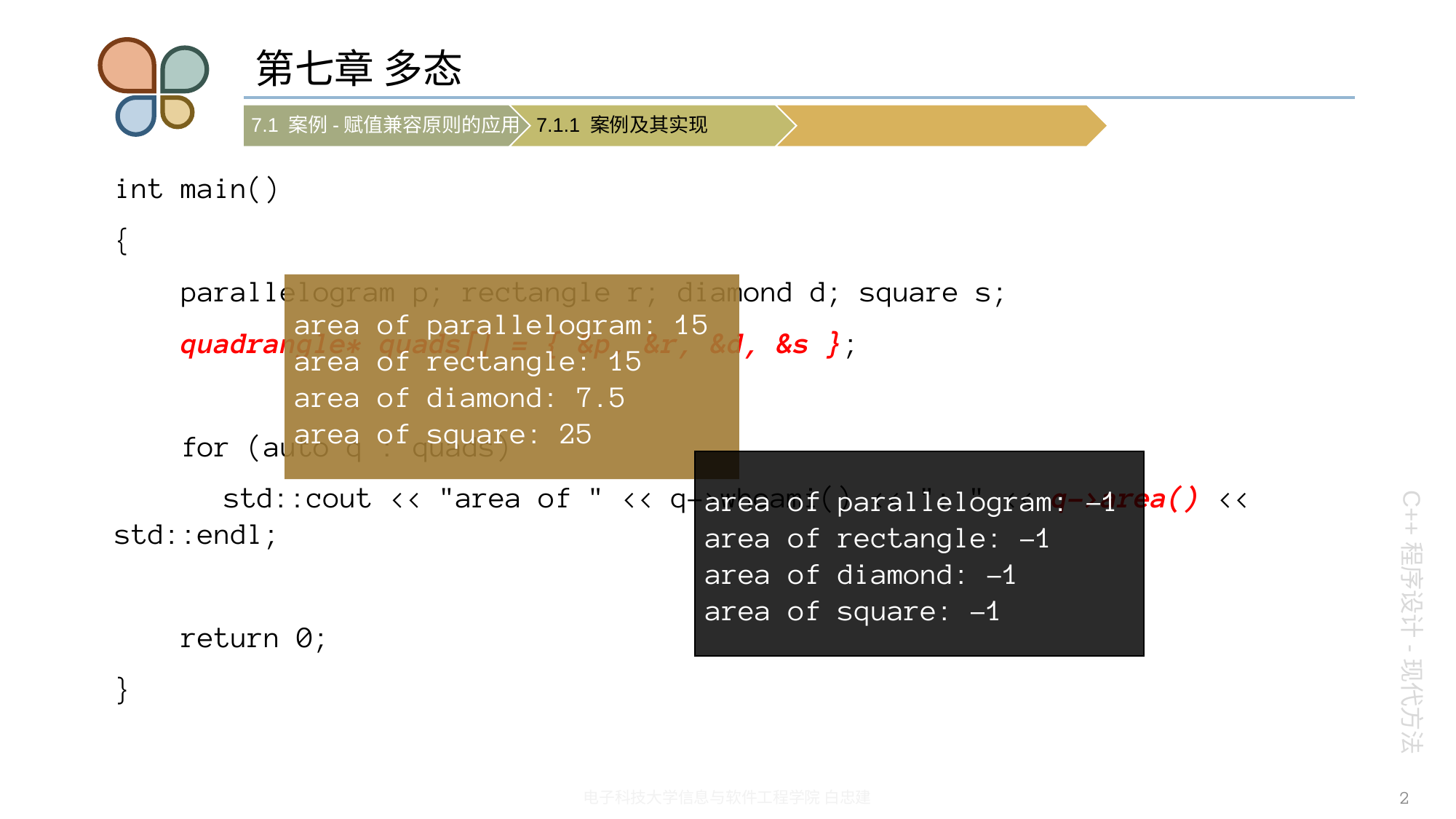

# 第七章 多态
7.1 案例-赋值兼容原则的应用
7.1.1 案例及其实现

int main()
{
    parallelogram p; rectangle r; diamond d; square s;
    quadrangle* quads[] = { &p, &r, &d, &s };

    for (auto q : quads)
	std::cout << "area of " << q->whoami() << ": " << q->area() << std::endl;

    return 0;
}
area of parallelogram: 15
area of rectangle: 15
area of diamond: 7.5
area of square: 25
area of parallelogram: -1
area of rectangle: -1
area of diamond: -1
area of square: -1
2